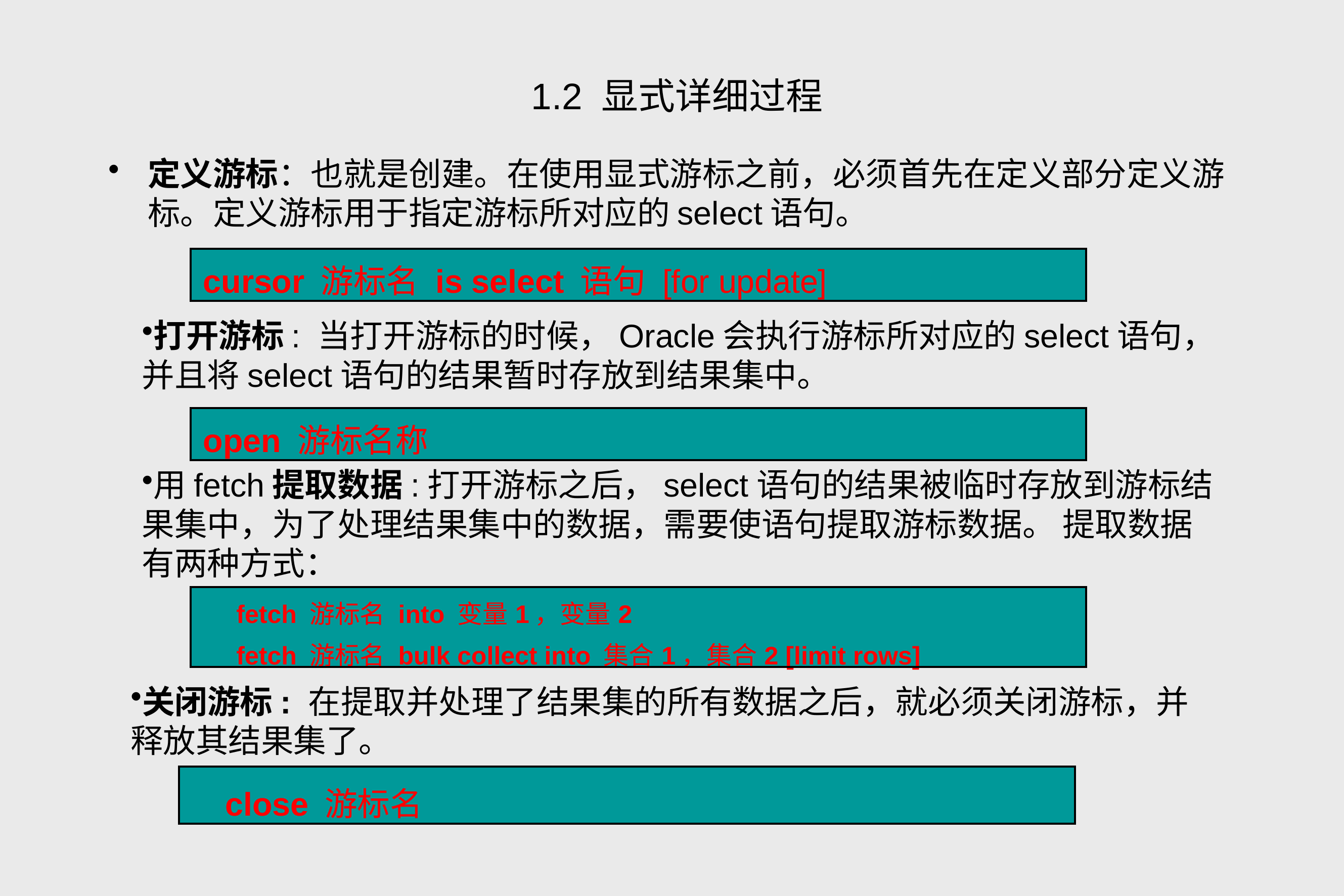

1.2 显式详细过程
定义游标：也就是创建。在使用显式游标之前，必须首先在定义部分定义游标。定义游标用于指定游标所对应的select语句。
| cursor 游标名 is select 语句 [for update] |
| --- |
打开游标: 当打开游标的时候，Oracle会执行游标所对应的select语句，并且将select语句的结果暂时存放到结果集中。
| open 游标名称 |
| --- |
用fetch提取数据:打开游标之后，select语句的结果被临时存放到游标结果集中，为了处理结果集中的数据，需要使语句提取游标数据。 提取数据有两种方式：
| fetch 游标名 into 变量1，变量2 fetch 游标名 bulk collect into 集合1，集合2 [limit rows] |
| --- |
关闭游标: 在提取并处理了结果集的所有数据之后，就必须关闭游标，并释放其结果集了。
| close 游标名 |
| --- |